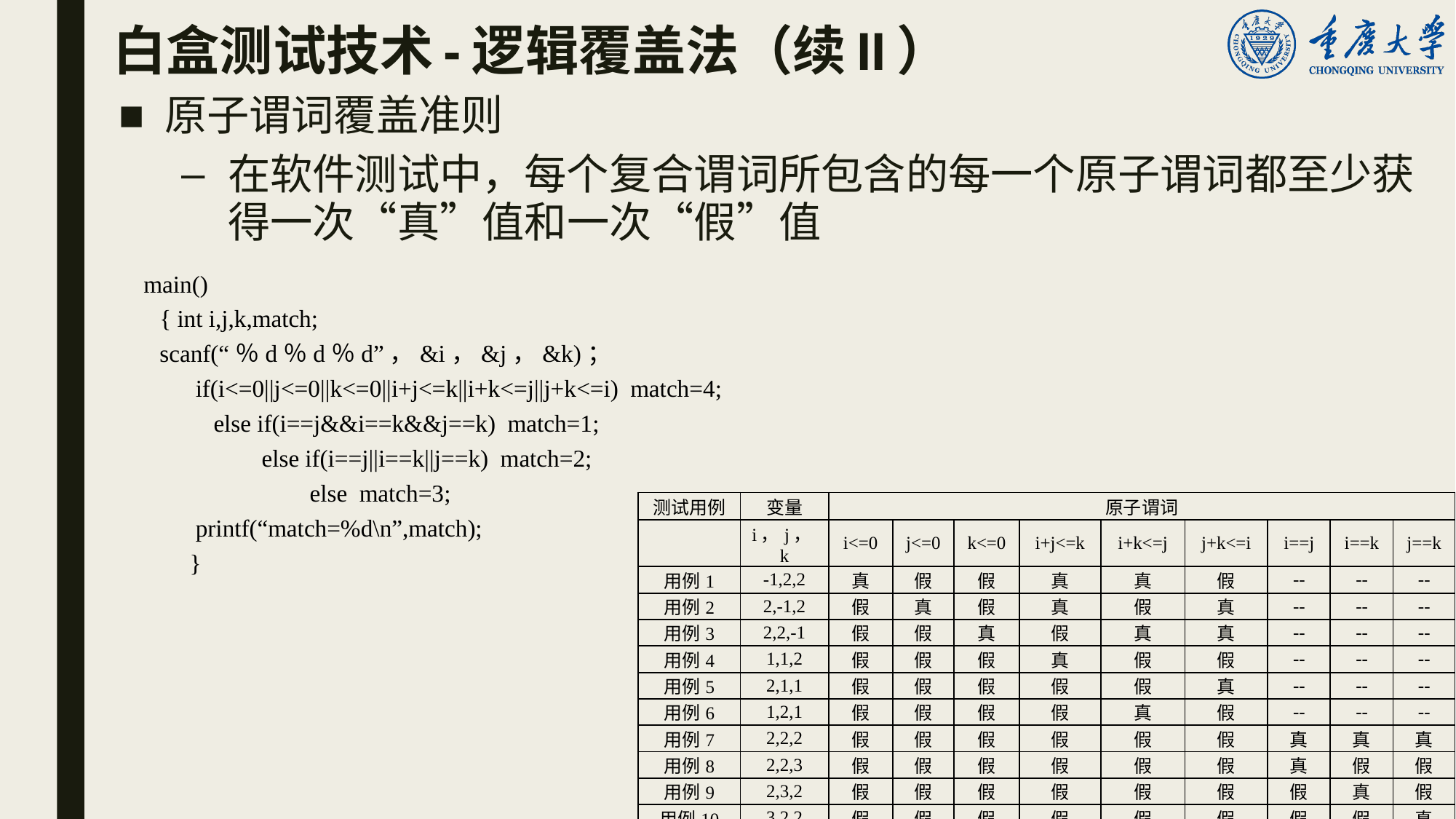

# 白盒测试技术-逻辑覆盖法（续II）
原子谓词覆盖准则
在软件测试中，每个复合谓词所包含的每一个原子谓词都至少获得一次“真”值和一次“假”值

main()
{ int i,j,k,match;
scanf(“％d％d％d”，&i，&j，&k)；
      if(i<=0||j<=0||k<=0||i+j<=k||i+k<=j||j+k<=i)  match=4;
         else if(i==j&&i==k&&j==k)  match=1;
                 else if(i==j||i==k||j==k)  match=2;
                         else  match=3;
      printf(“match=%d\n”,match);
     }
| 测试用例 | 变量 | 原子谓词 |  |  |  |  |  |  |  |  |
| --- | --- | --- | --- | --- | --- | --- | --- | --- | --- | --- |
|  | i，j，k | i<=0 | j<=0 | k<=0 | i+j<=k | i+k<=j | j+k<=i | i==j | i==k | j==k |
| 用例1 | -1,2,2 | 真 | 假 | 假 | 真 | 真 | 假 | -- | -- | -- |
| 用例2 | 2,-1,2 | 假 | 真 | 假 | 真 | 假 | 真 | -- | -- | -- |
| 用例3 | 2,2,-1 | 假 | 假 | 真 | 假 | 真 | 真 | -- | -- | -- |
| 用例4 | 1,1,2 | 假 | 假 | 假 | 真 | 假 | 假 | -- | -- | -- |
| 用例5 | 2,1,1 | 假 | 假 | 假 | 假 | 假 | 真 | -- | -- | -- |
| 用例6 | 1,2,1 | 假 | 假 | 假 | 假 | 真 | 假 | -- | -- | -- |
| 用例7 | 2,2,2 | 假 | 假 | 假 | 假 | 假 | 假 | 真 | 真 | 真 |
| 用例8 | 2,2,3 | 假 | 假 | 假 | 假 | 假 | 假 | 真 | 假 | 假 |
| 用例9 | 2,3,2 | 假 | 假 | 假 | 假 | 假 | 假 | 假 | 真 | 假 |
| 用例10 | 3,2,2 | 假 | 假 | 假 | 假 | 假 | 假 | 假 | 假 | 真 |
| 用例11 | 5,3,4 | 假 | 假 | 假 | 假 | 假 | 假 | 假 | 假 | 假 |